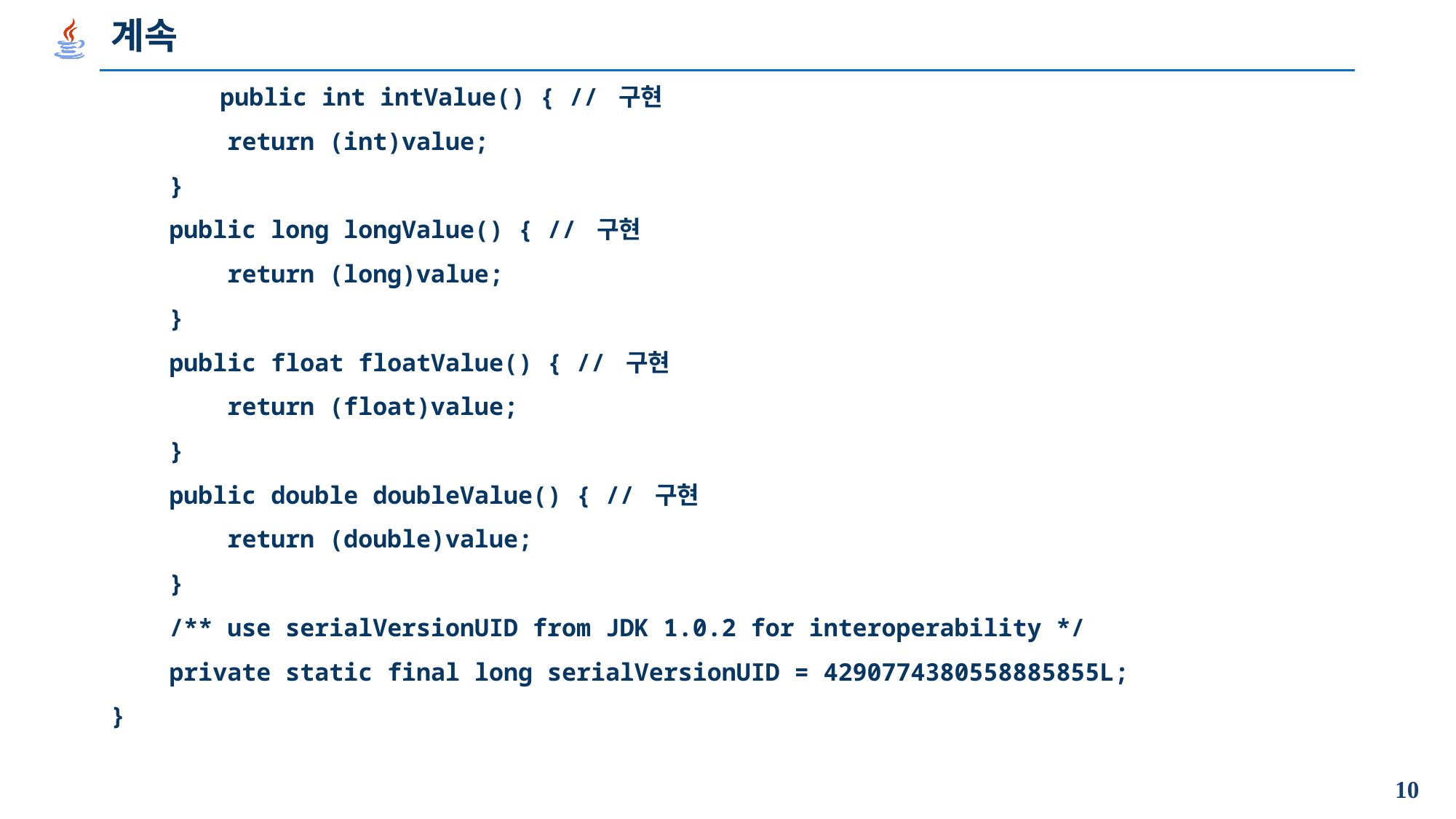

# 계속
 	public int intValue() { // 구현
        return (int)value;
    }
    public long longValue() { // 구현
        return (long)value;
    }
    public float floatValue() { // 구현
        return (float)value;
    }
    public double doubleValue() { // 구현
        return (double)value;
    }
    /** use serialVersionUID from JDK 1.0.2 for interoperability */
    private static final long serialVersionUID = 4290774380558885855L;
}
10